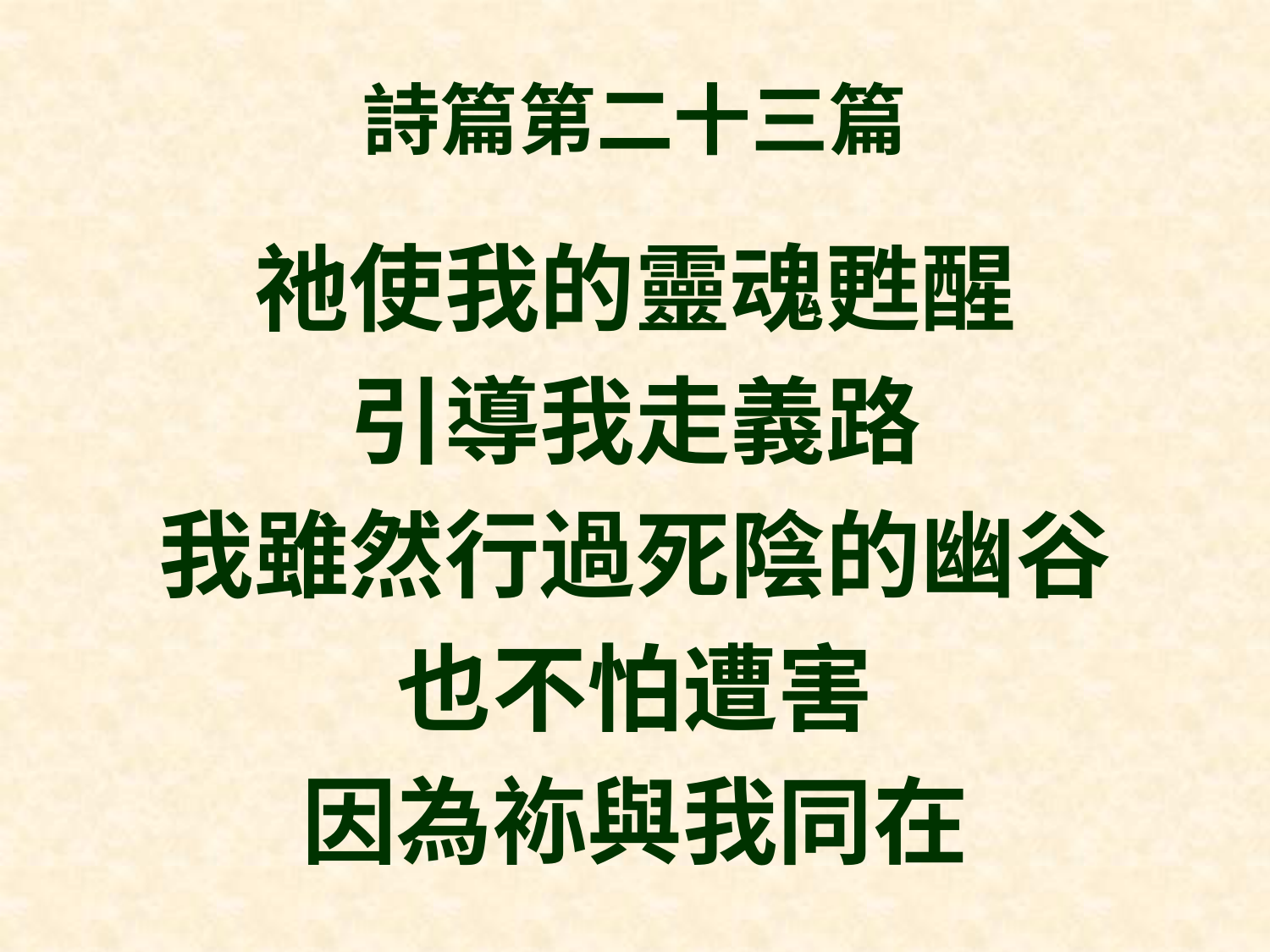

# 詩篇第二十三篇
祂使我的靈魂甦醒
引導我走義路
我雖然行過死陰的幽谷
也不怕遭害
因為袮與我同在